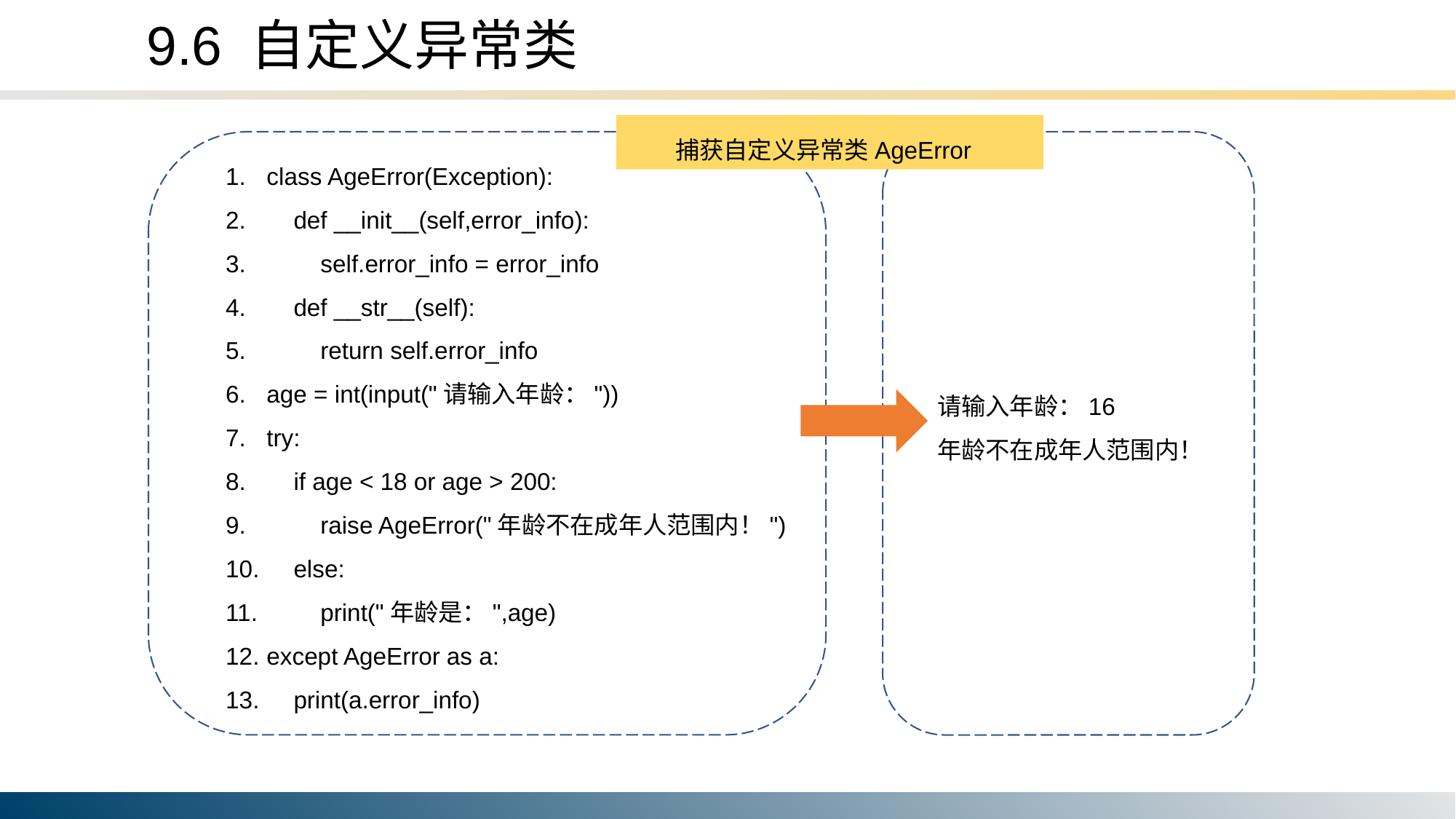

9.6 自定义异常类
捕获自定义异常类AgeError

class AgeError(Exception):
    def __init__(self,error_info):
        self.error_info = error_info
    def __str__(self):
        return self.error_info
age = int(input("请输入年龄："))
try:
    if age < 18 or age > 200:
        raise AgeError("年龄不在成年人范围内！")
    else:
        print("年龄是：",age)
except AgeError as a:
    print(a.error_info)
请输入年龄：16
年龄不在成年人范围内！